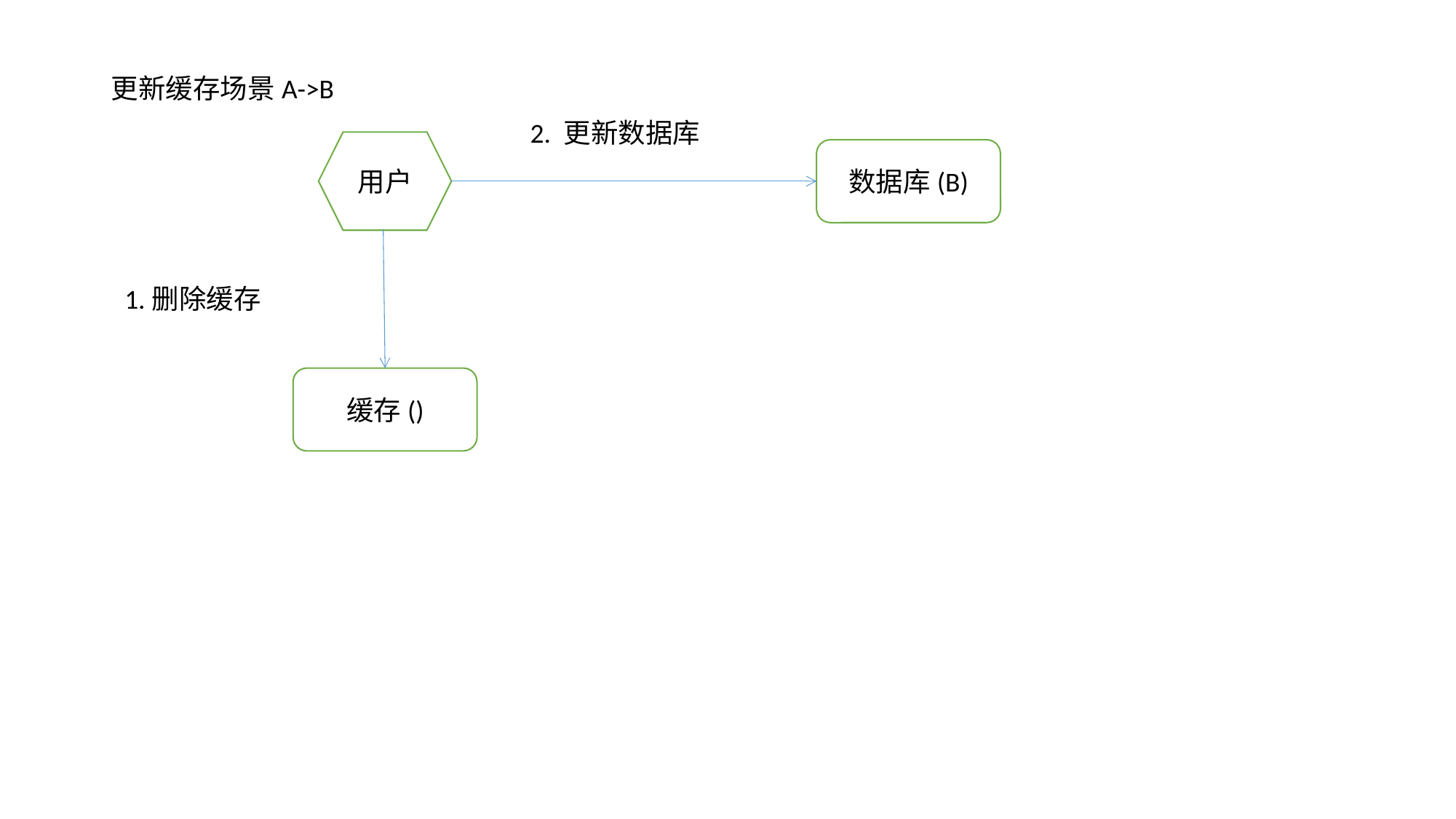

更新缓存场景A->B
2. 更新数据库
用户
数据库(B)
1.删除缓存
缓存()